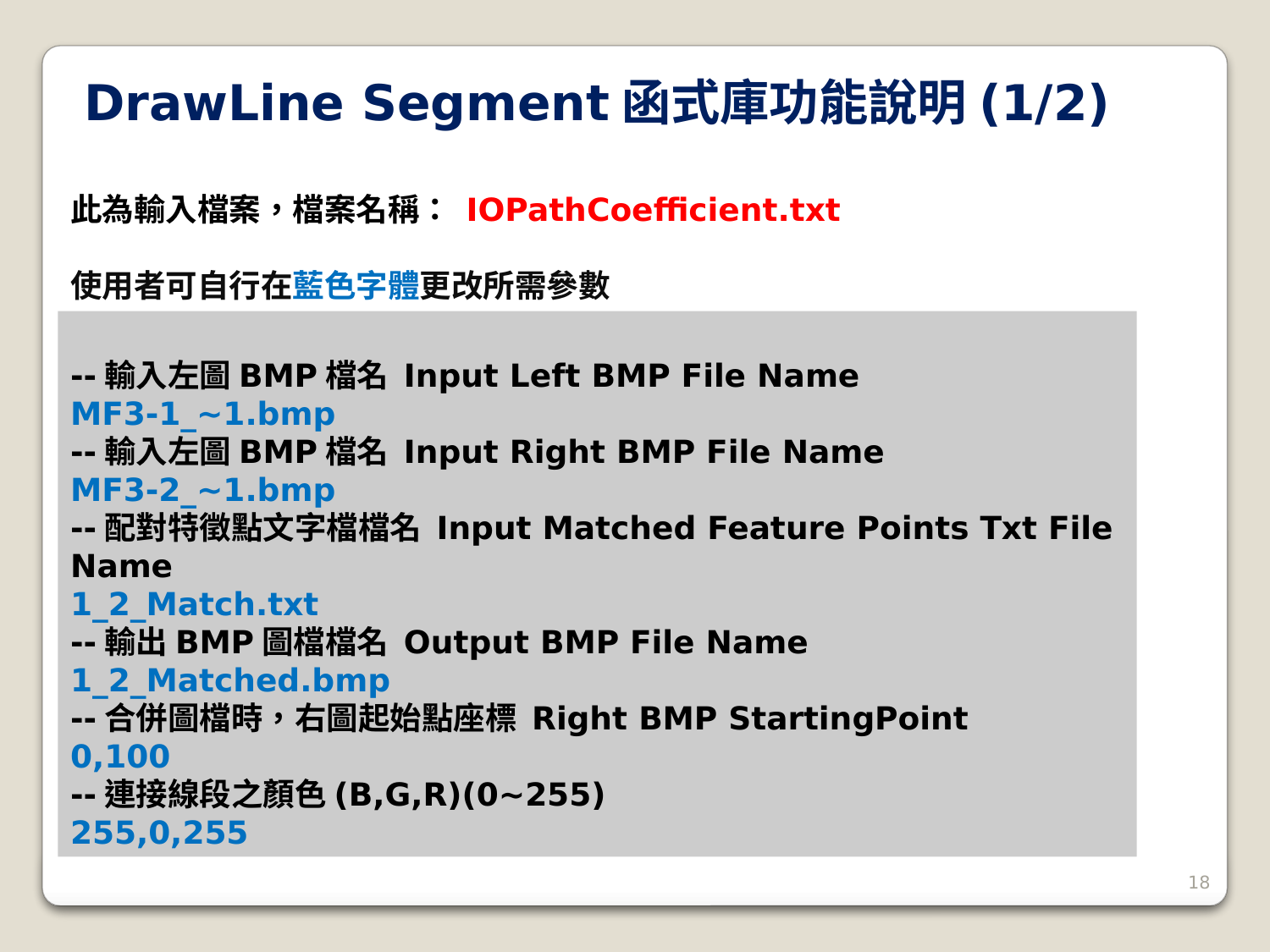

DrawLine Segment函式庫功能說明(1/2)
此為輸入檔案，檔案名稱： IOPathCoefficient.txt
使用者可自行在藍色字體更改所需參數
--輸入左圖BMP檔名 Input Left BMP File Name
MF3-1_~1.bmp
--輸入左圖BMP檔名 Input Right BMP File Name
MF3-2_~1.bmp
--配對特徵點文字檔檔名 Input Matched Feature Points Txt File Name
1_2_Match.txt
--輸出BMP圖檔檔名 Output BMP File Name
1_2_Matched.bmp
--合併圖檔時，右圖起始點座標 Right BMP StartingPoint
0,100
--連接線段之顏色(B,G,R)(0~255)
255,0,255
18